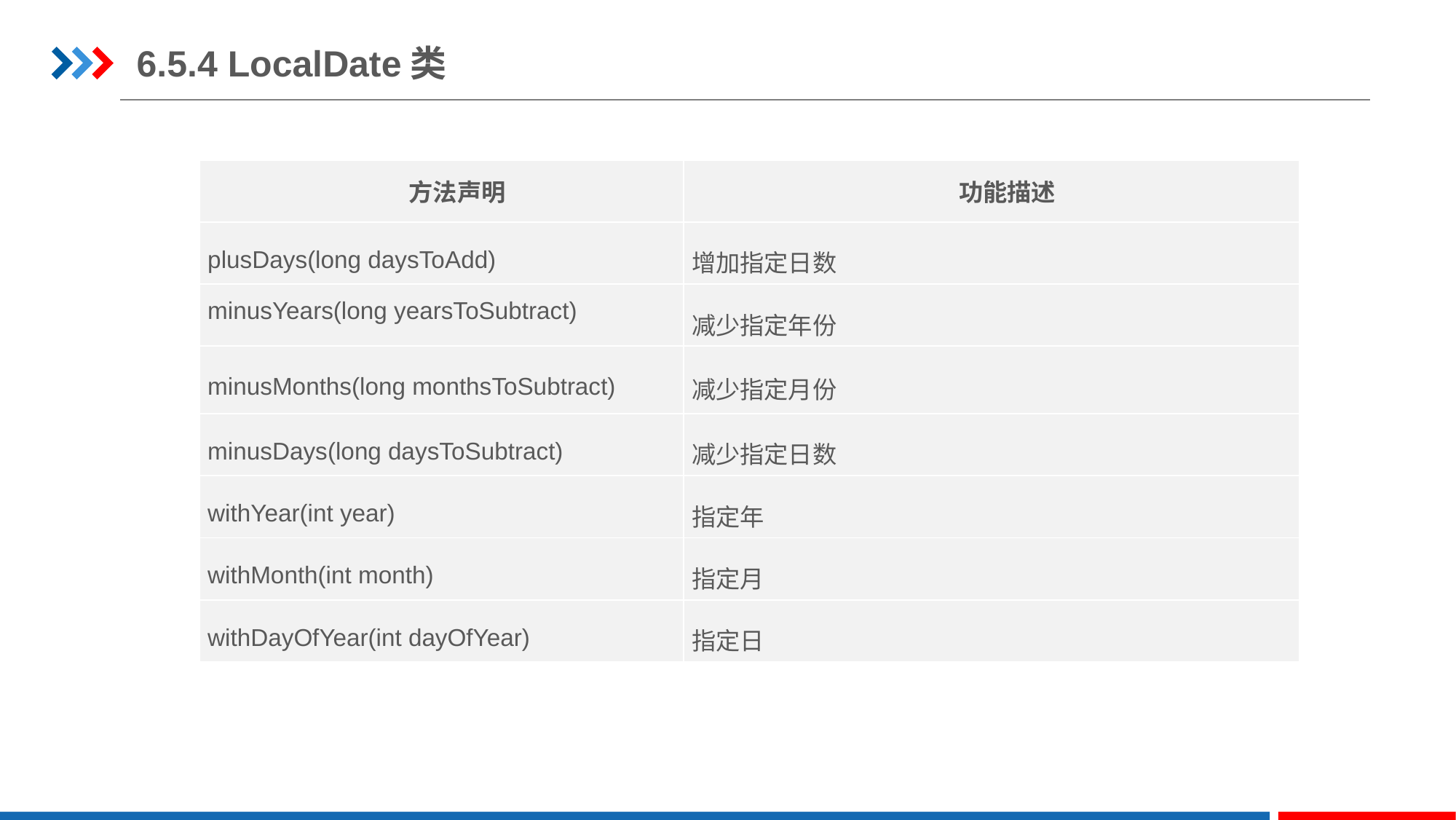

6.5.4 LocalDate类
| 方法声明 | 功能描述 |
| --- | --- |
| plusDays(long daysToAdd) | 增加指定日数 |
| minusYears(long yearsToSubtract) | 减少指定年份 |
| minusMonths(long monthsToSubtract) | 减少指定月份 |
| minusDays(long daysToSubtract) | 减少指定日数 |
| withYear(int year) | 指定年 |
| withMonth(int month) | 指定月 |
| withDayOfYear(int dayOfYear) | 指定日 |